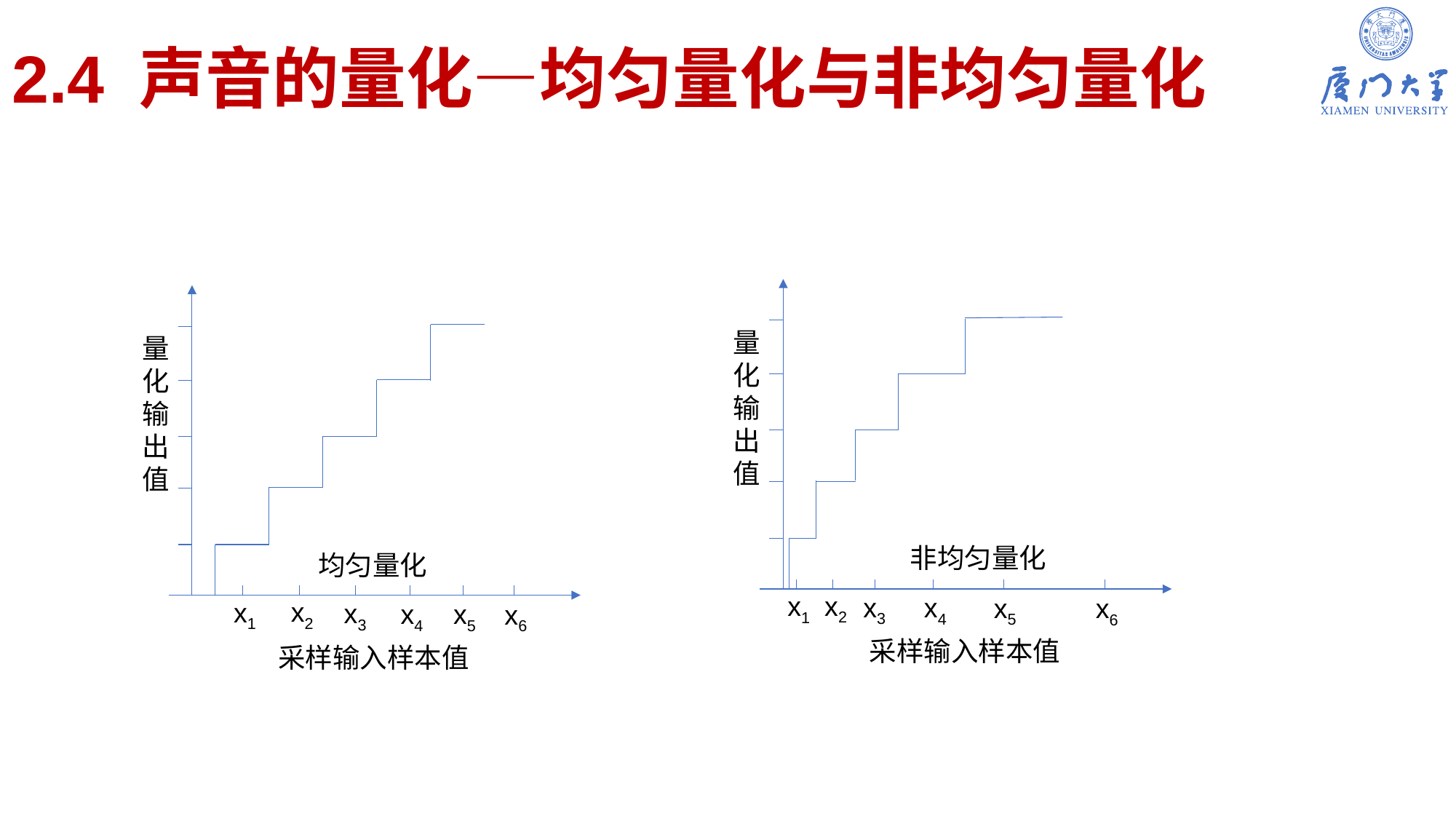

# 2.4 声音的量化—均匀量化与非均匀量化
量
化
输
出
值
量
化
输
出
值
非均匀量化
均匀量化
x2
x1
x3
x4
x5
x6
x2
x1
x3
x4
x5
x6
采样输入样本值
采样输入样本值